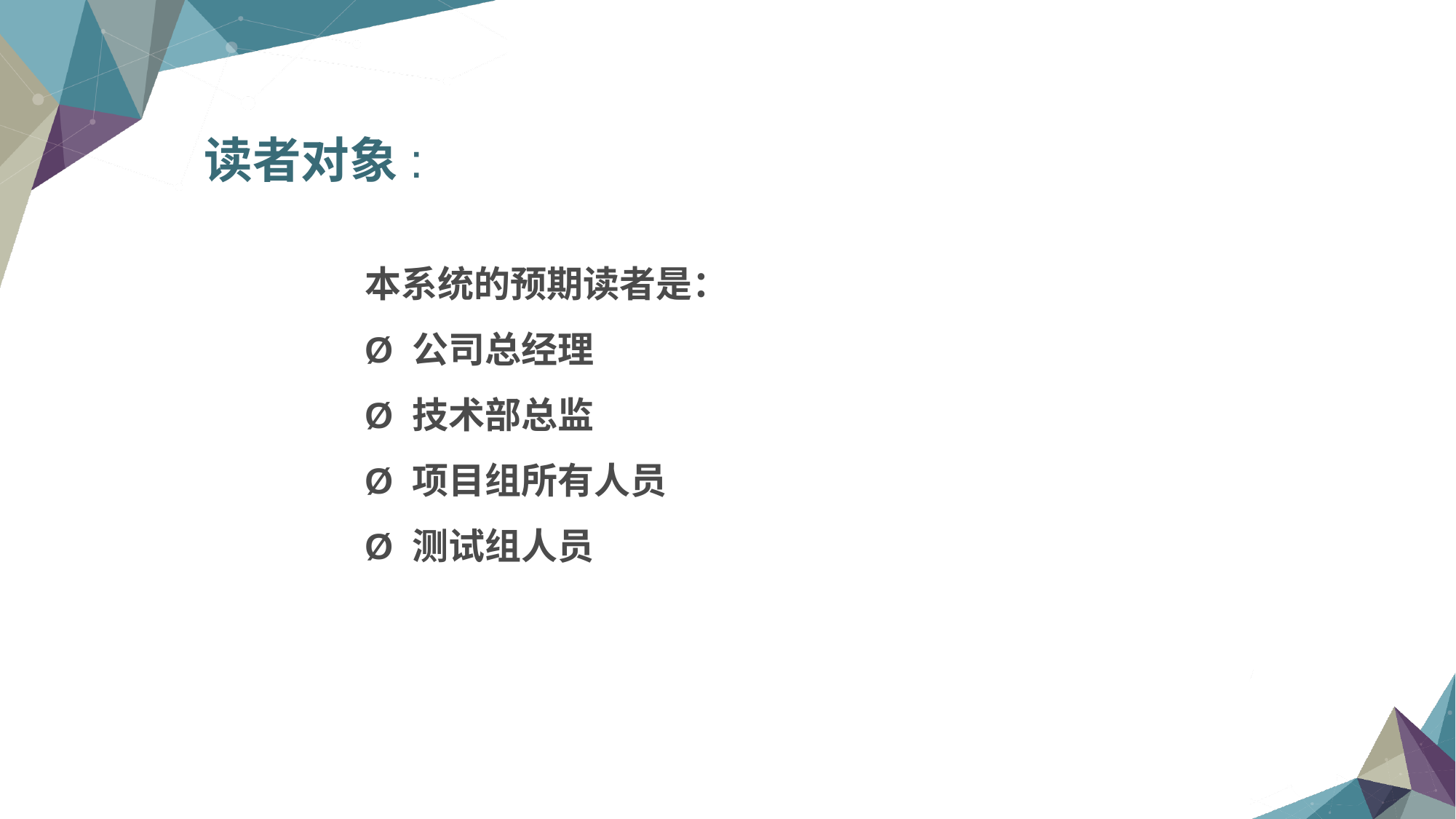

读者对象:
本系统的预期读者是：
Ø 公司总经理
Ø 技术部总监
Ø 项目组所有人员
Ø 测试组人员